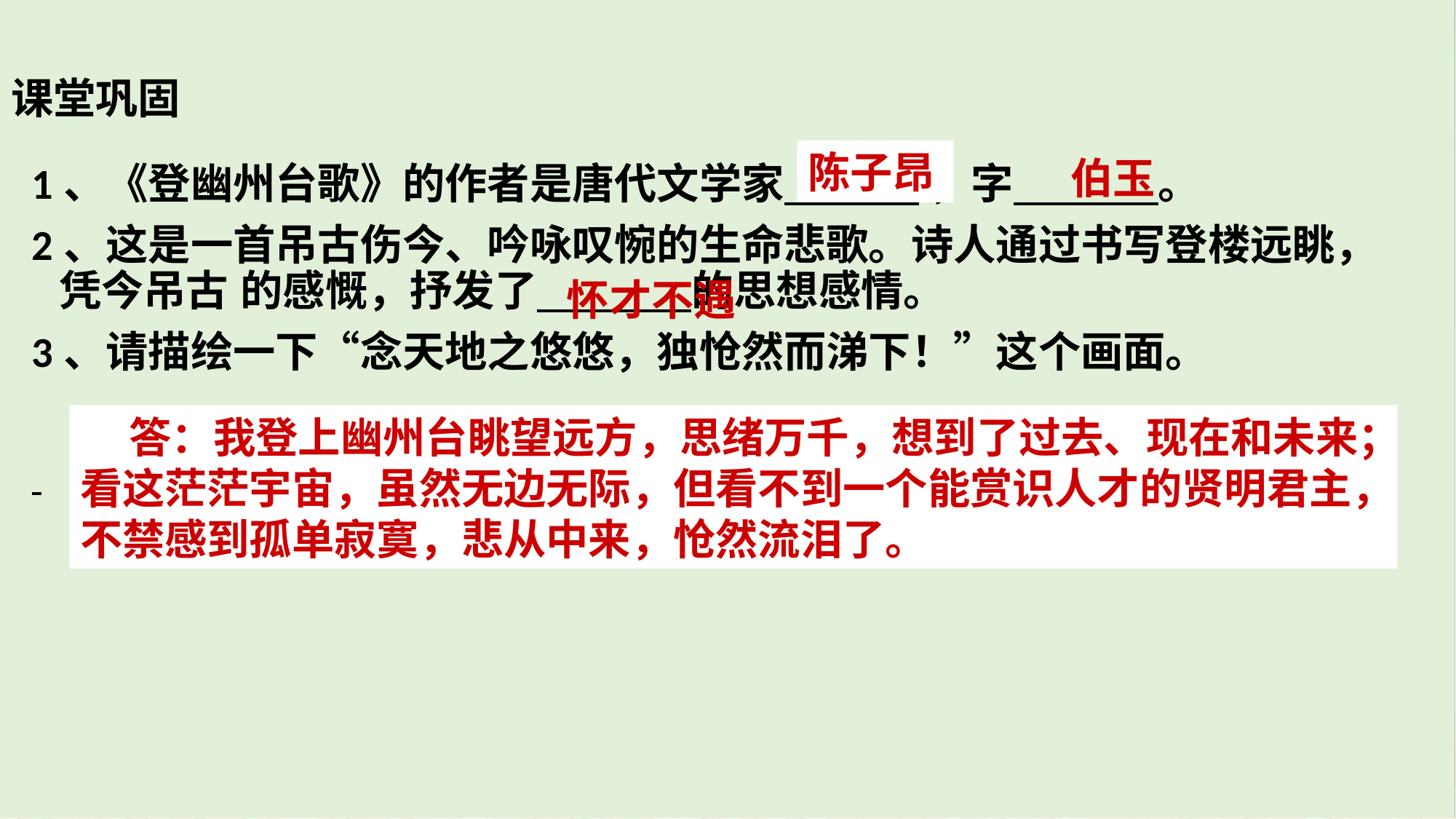

课堂巩固
陈子昂
伯玉
1、《登幽州台歌》的作者是唐代文学家               ，字               。
2、这是一首吊古伤今、吟咏叹惋的生命悲歌。诗人通过书写登楼远眺， 凭今吊古 的感慨，抒发了                的思想感情。
3、请描绘一下“念天地之悠悠，独怆然而涕下！”这个画面。

怀才不遇
    答：我登上幽州台眺望远方，思绪万千，想到了过去、现在和未来；看这茫茫宇宙，虽然无边无际，但看不到一个能赏识人才的贤明君主，不禁感到孤单寂寞，悲从中来，怆然流泪了。